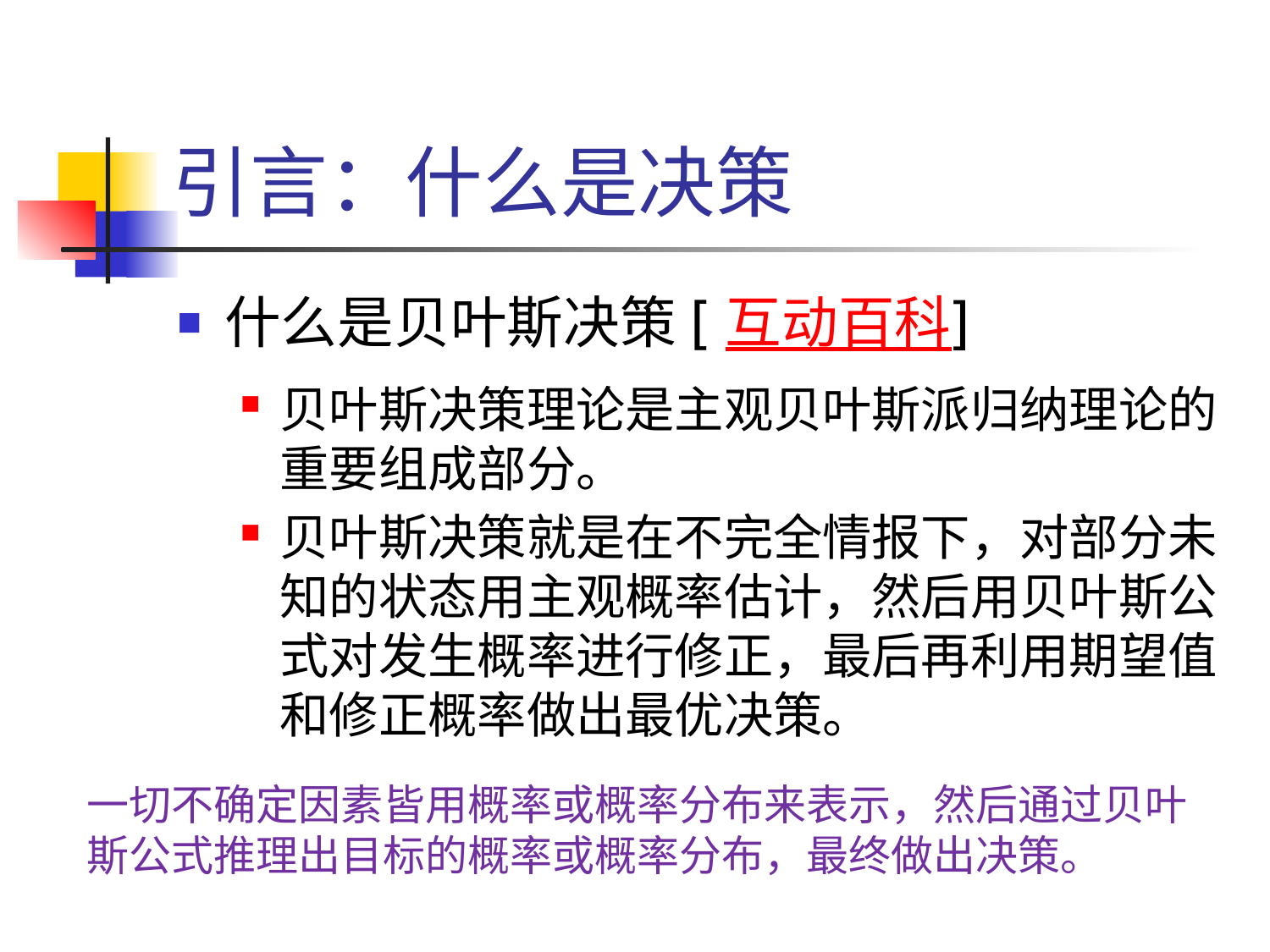

# 引言：什么是决策
什么是贝叶斯决策[互动百科]
贝叶斯决策理论是主观贝叶斯派归纳理论的重要组成部分。
贝叶斯决策就是在不完全情报下，对部分未知的状态用主观概率估计，然后用贝叶斯公式对发生概率进行修正，最后再利用期望值和修正概率做出最优决策。
一切不确定因素皆用概率或概率分布来表示，然后通过贝叶斯公式推理出目标的概率或概率分布，最终做出决策。